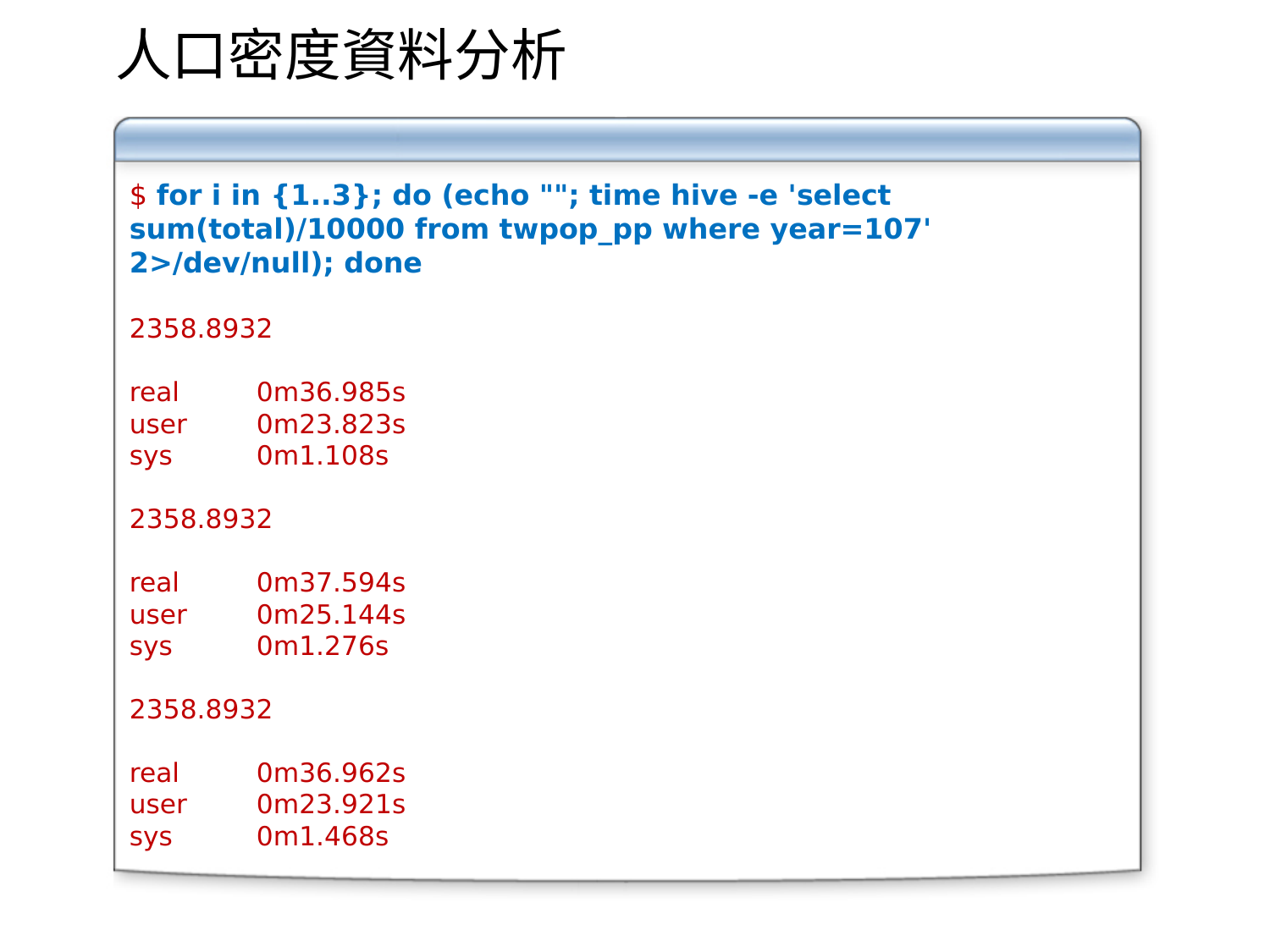

人口密度資料分析
$ for i in {1..3}; do (echo ""; time hive -e 'select sum(total)/10000 from twpop_pp where year=107' 2>/dev/null); done

2358.8932

real	0m36.985s
user	0m23.823s
sys	0m1.108s

2358.8932

real	0m37.594s
user	0m25.144s
sys	0m1.276s

2358.8932

real	0m36.962s
user	0m23.921s
sys	0m1.468s